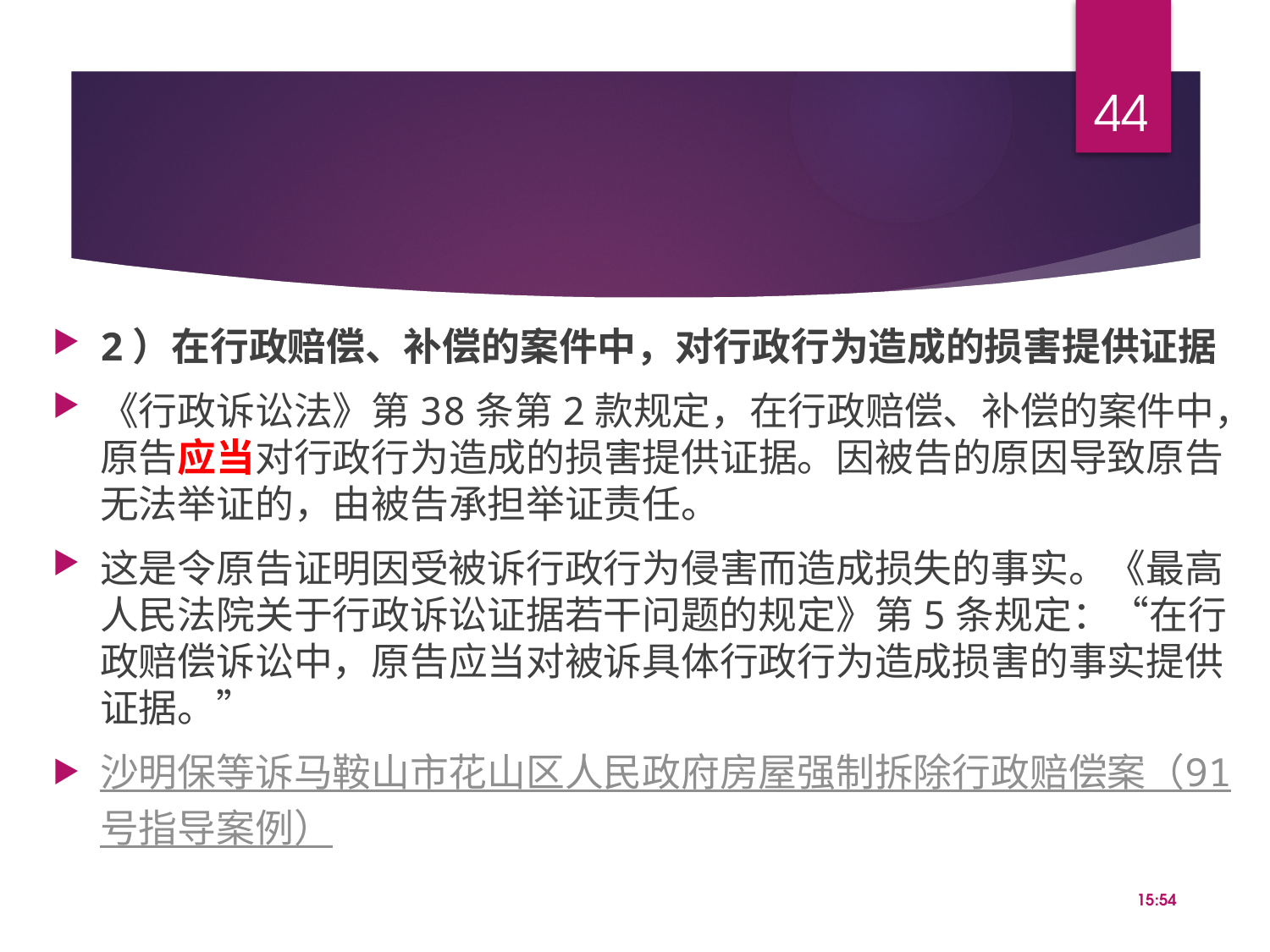

44
#
2）在行政赔偿、补偿的案件中，对行政行为造成的损害提供证据
《行政诉讼法》第38条第2款规定，在行政赔偿、补偿的案件中，原告应当对行政行为造成的损害提供证据。因被告的原因导致原告无法举证的，由被告承担举证责任。
这是令原告证明因受被诉行政行为侵害而造成损失的事实。《最高人民法院关于行政诉讼证据若干问题的规定》第5条规定：“在行政赔偿诉讼中，原告应当对被诉具体行政行为造成损害的事实提供证据。”
沙明保等诉马鞍山市花山区人民政府房屋强制拆除行政赔偿案（91号指导案例）

15:54